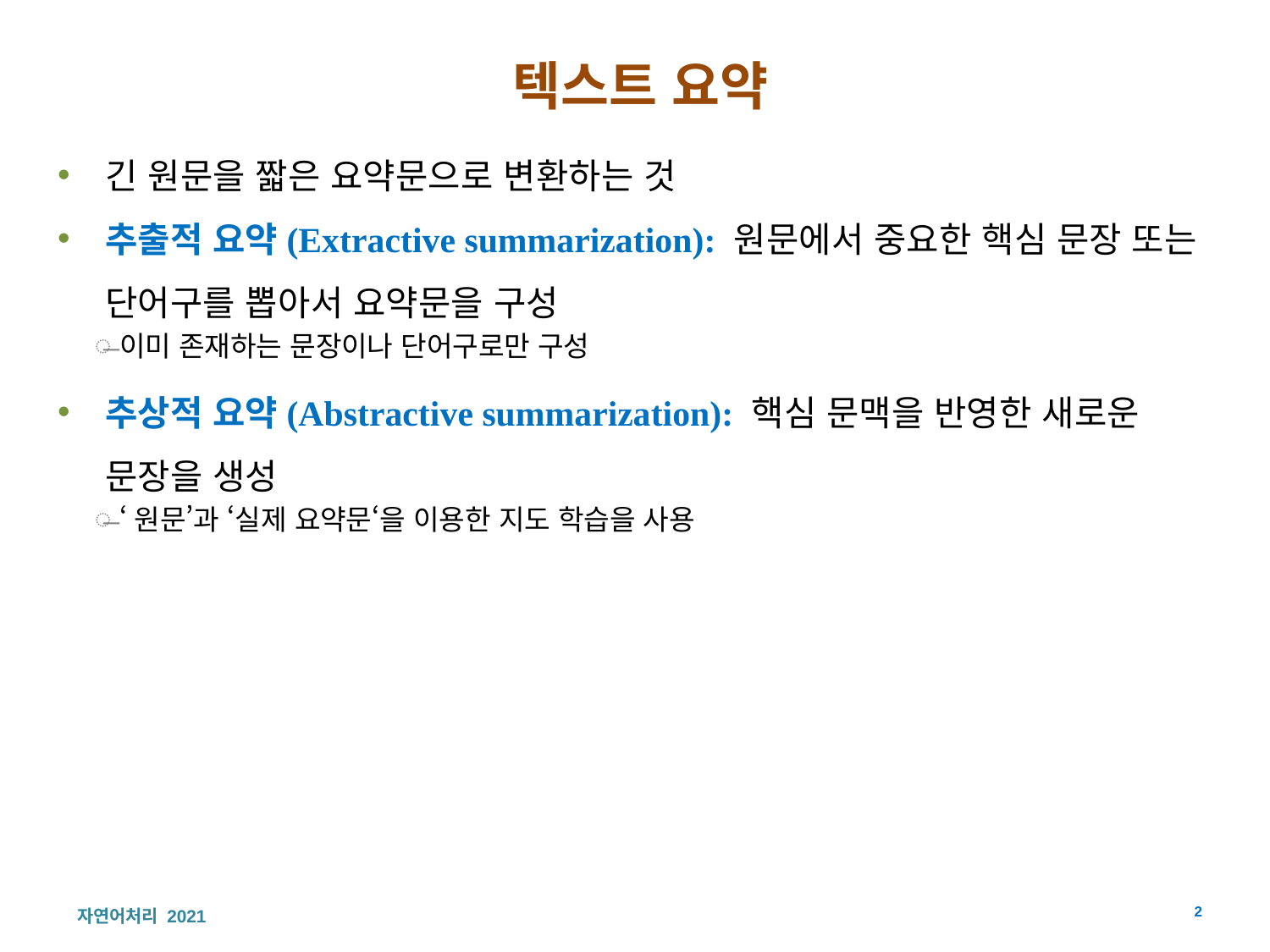

# 텍스트 요약
긴 원문을 짧은 요약문으로 변환하는 것
추출적 요약(Extractive summarization): 원문에서 중요한 핵심 문장 또는 단어구를 뽑아서 요약문을 구성
이미 존재하는 문장이나 단어구로만 구성
추상적 요약(Abstractive summarization): 핵심 문맥을 반영한 새로운 문장을 생성
‘원문’과 ‘실제 요약문‘을 이용한 지도 학습을 사용